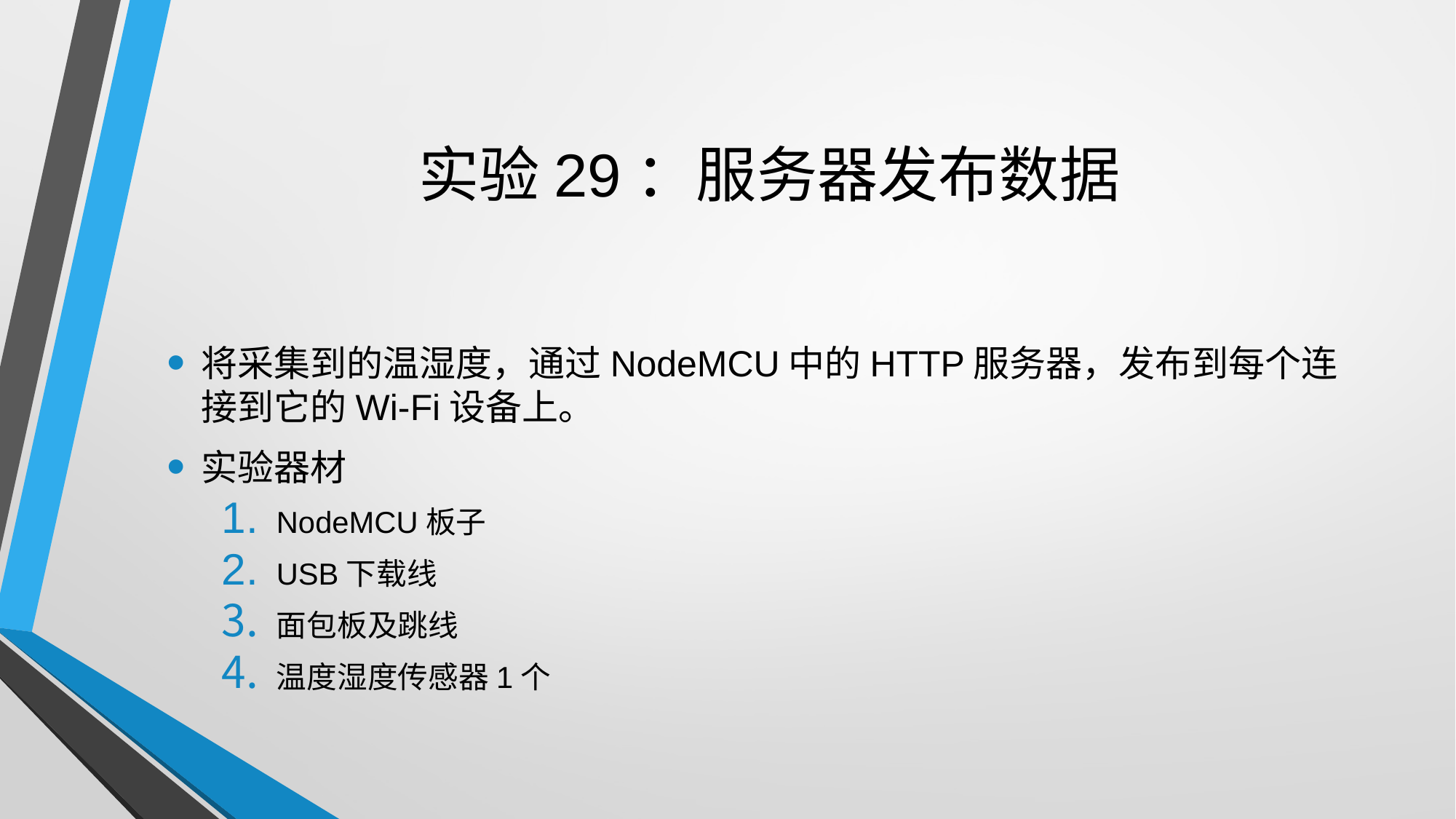

# 实验29：服务器发布数据
将采集到的温湿度，通过NodeMCU中的HTTP服务器，发布到每个连接到它的Wi-Fi设备上。
实验器材
NodeMCU板子
USB下载线
面包板及跳线
温度湿度传感器1个